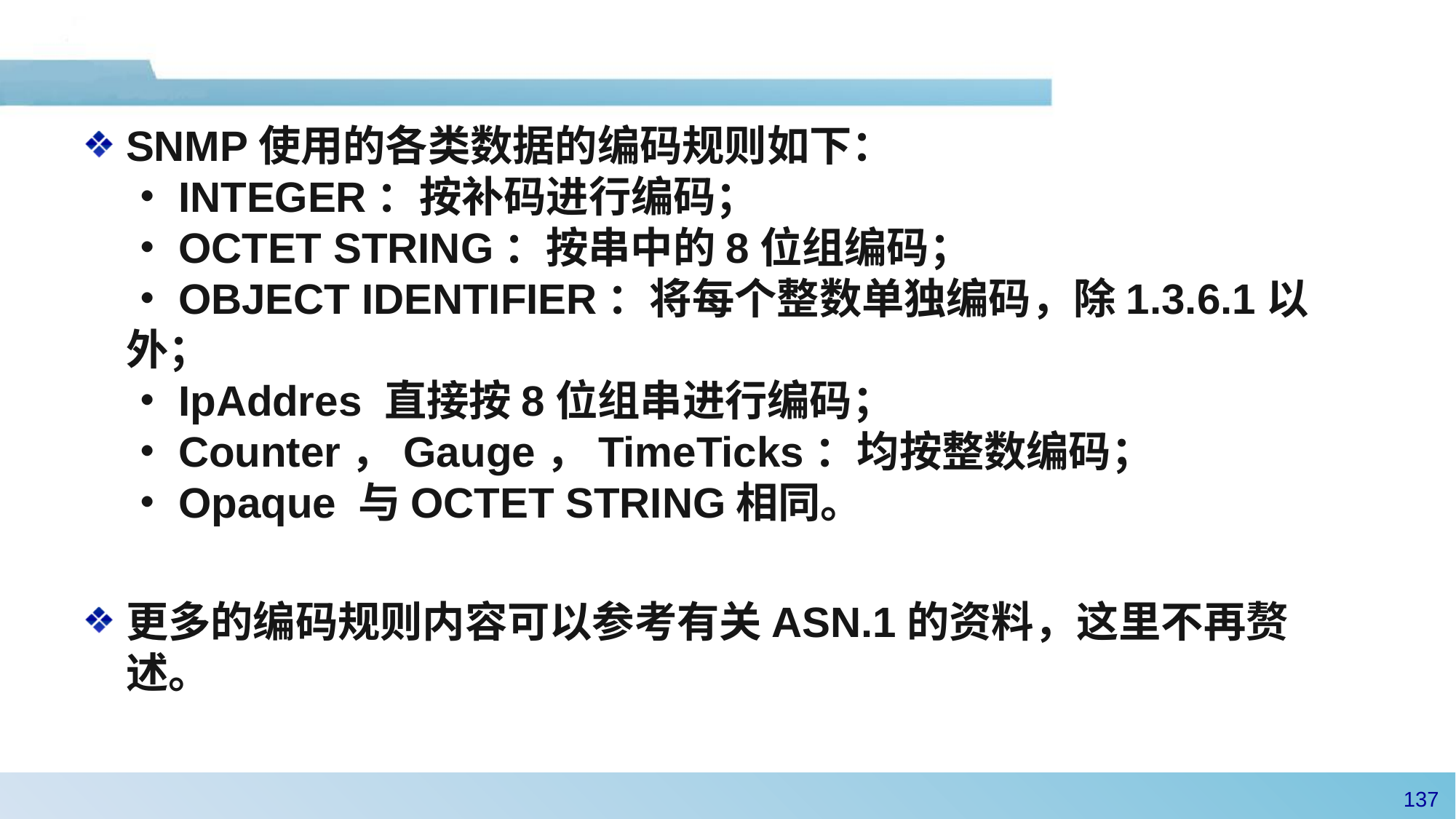

SNMP使用的各类数据的编码规则如下：
•INTEGER：按补码进行编码；
•OCTET STRING：按串中的8位组编码；
•OBJECT IDENTIFIER：将每个整数单独编码，除1.3.6.1以外；
•IpAddres 直接按8位组串进行编码；
•Counter，Gauge，TimeTicks：均按整数编码；
•Opaque 与OCTET STRING相同。

更多的编码规则内容可以参考有关ASN.1的资料，这里不再赘述。
137